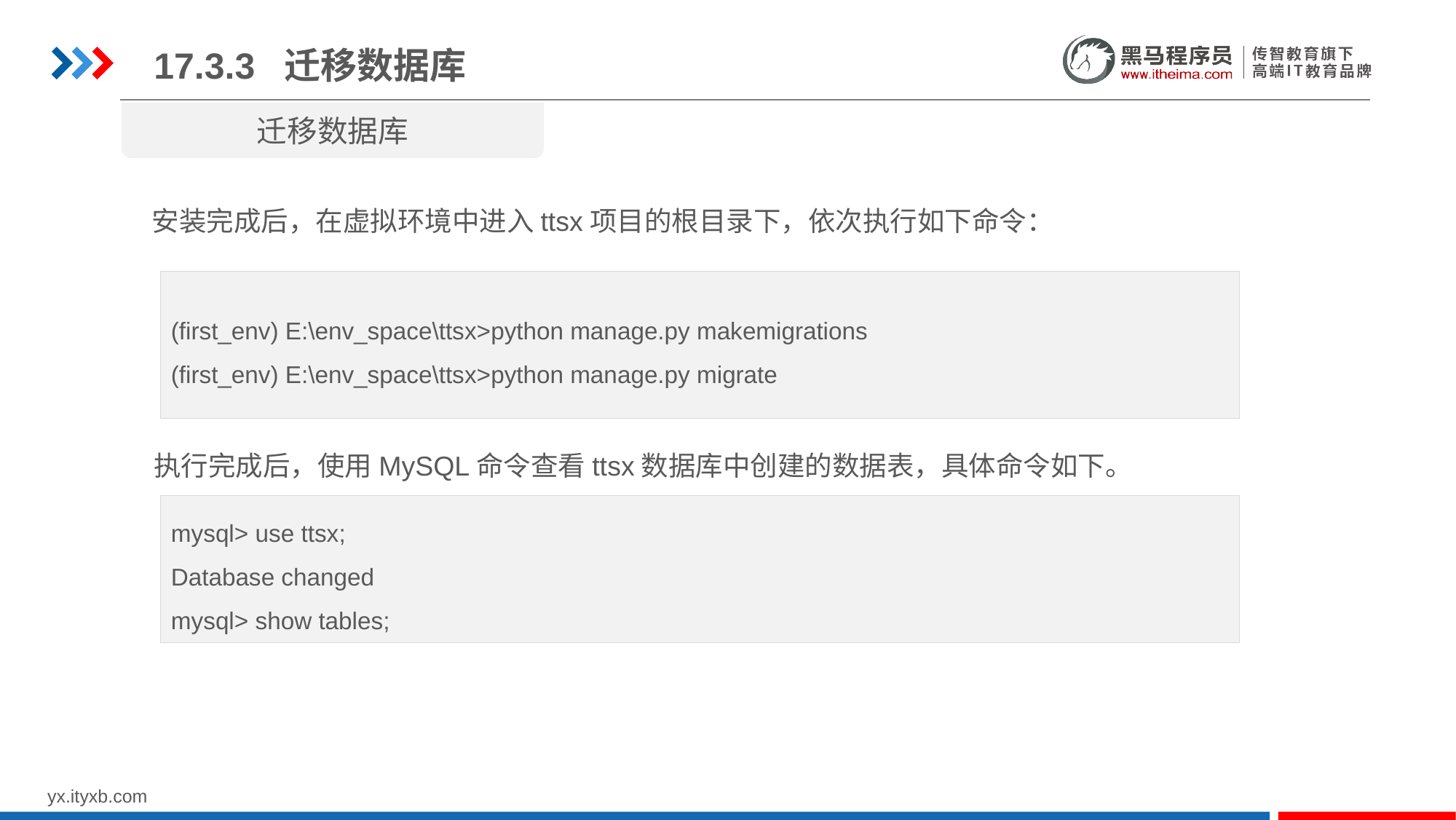

17.3.3  迁移数据库

迁移数据库
安装完成后，在虚拟环境中进入ttsx项目的根目录下，依次执行如下命令：
(first_env) E:\env_space\ttsx>python manage.py makemigrations
(first_env) E:\env_space\ttsx>python manage.py migrate
执行完成后，使用MySQL命令查看ttsx数据库中创建的数据表，具体命令如下。
mysql> use ttsx;
Database changed
mysql> show tables;